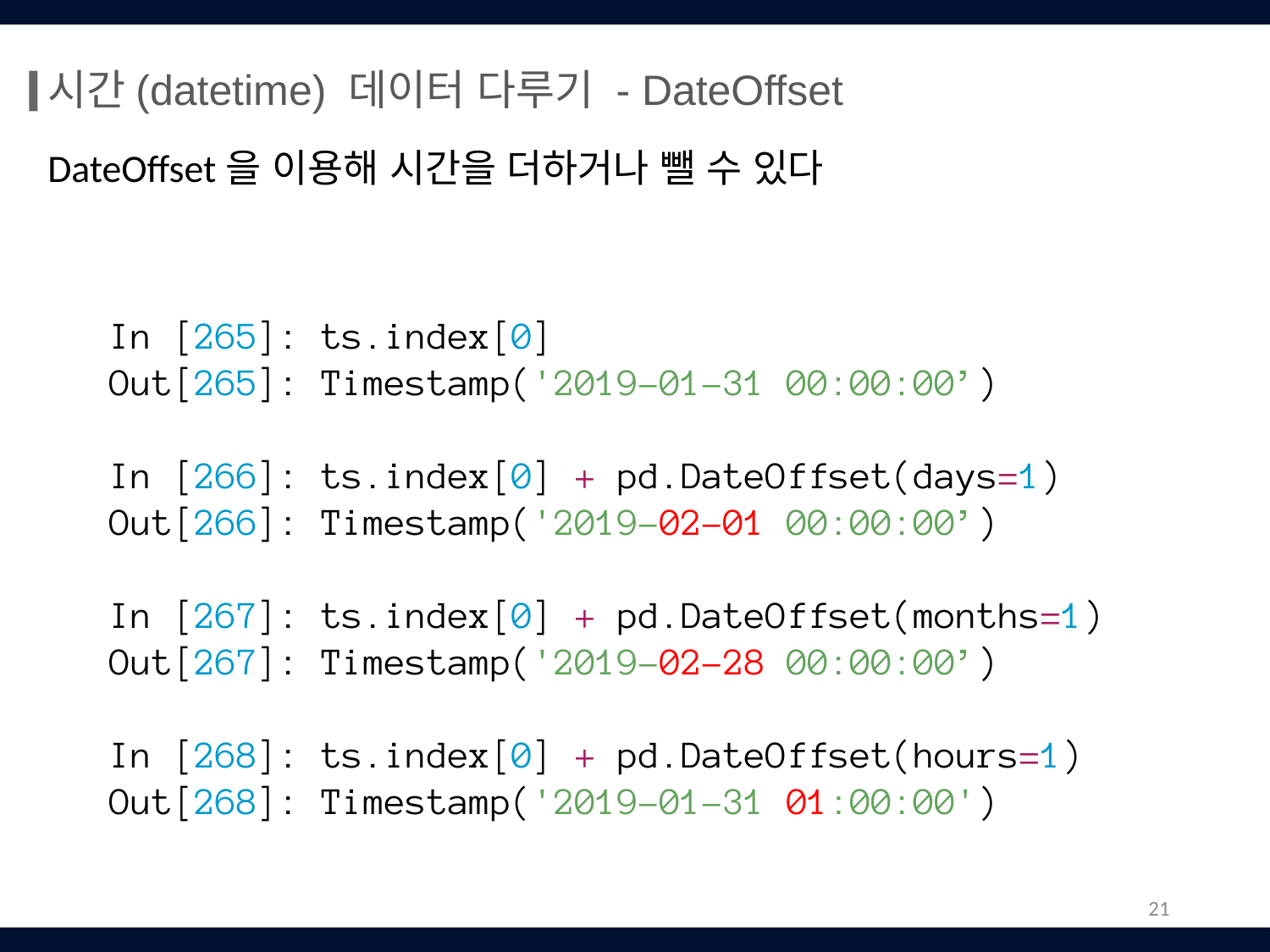

시간(datetime) 데이터 다루기 - DateOffset
DateOffset을 이용해 시간을 더하거나 뺄 수 있다
In [265]: ts.index[0]
Out[265]: Timestamp('2019-01-31 00:00:00’)

In [266]: ts.index[0] + pd.DateOffset(days=1)
Out[266]: Timestamp('2019-02-01 00:00:00’)

In [267]: ts.index[0] + pd.DateOffset(months=1)
Out[267]: Timestamp('2019-02-28 00:00:00’)

In [268]: ts.index[0] + pd.DateOffset(hours=1)
Out[268]: Timestamp('2019-01-31 01:00:00')
21